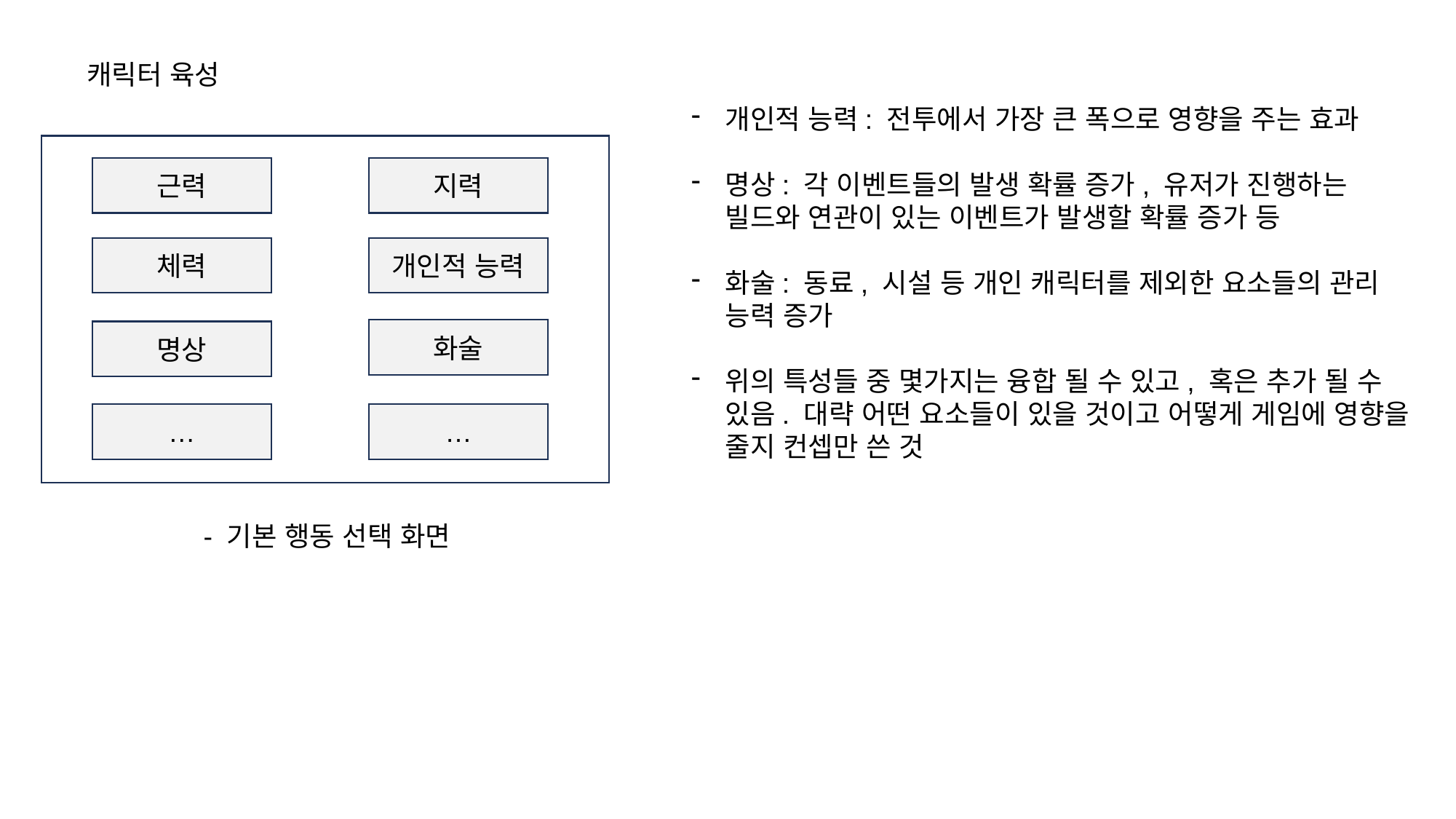

캐릭터 육성
개인적 능력: 전투에서 가장 큰 폭으로 영향을 주는 효과

명상: 각 이벤트들의 발생 확률 증가, 유저가 진행하는 빌드와 연관이 있는 이벤트가 발생할 확률 증가 등

화술: 동료, 시설 등 개인 캐릭터를 제외한 요소들의 관리 능력 증가

위의 특성들 중 몇가지는 융합 될 수 있고, 혹은 추가 될 수 있음. 대략 어떤 요소들이 있을 것이고 어떻게 게임에 영향을 줄지 컨셉만 쓴 것

근력
지력
체력
개인적 능력
화술
명상
…
…
- 기본 행동 선택 화면